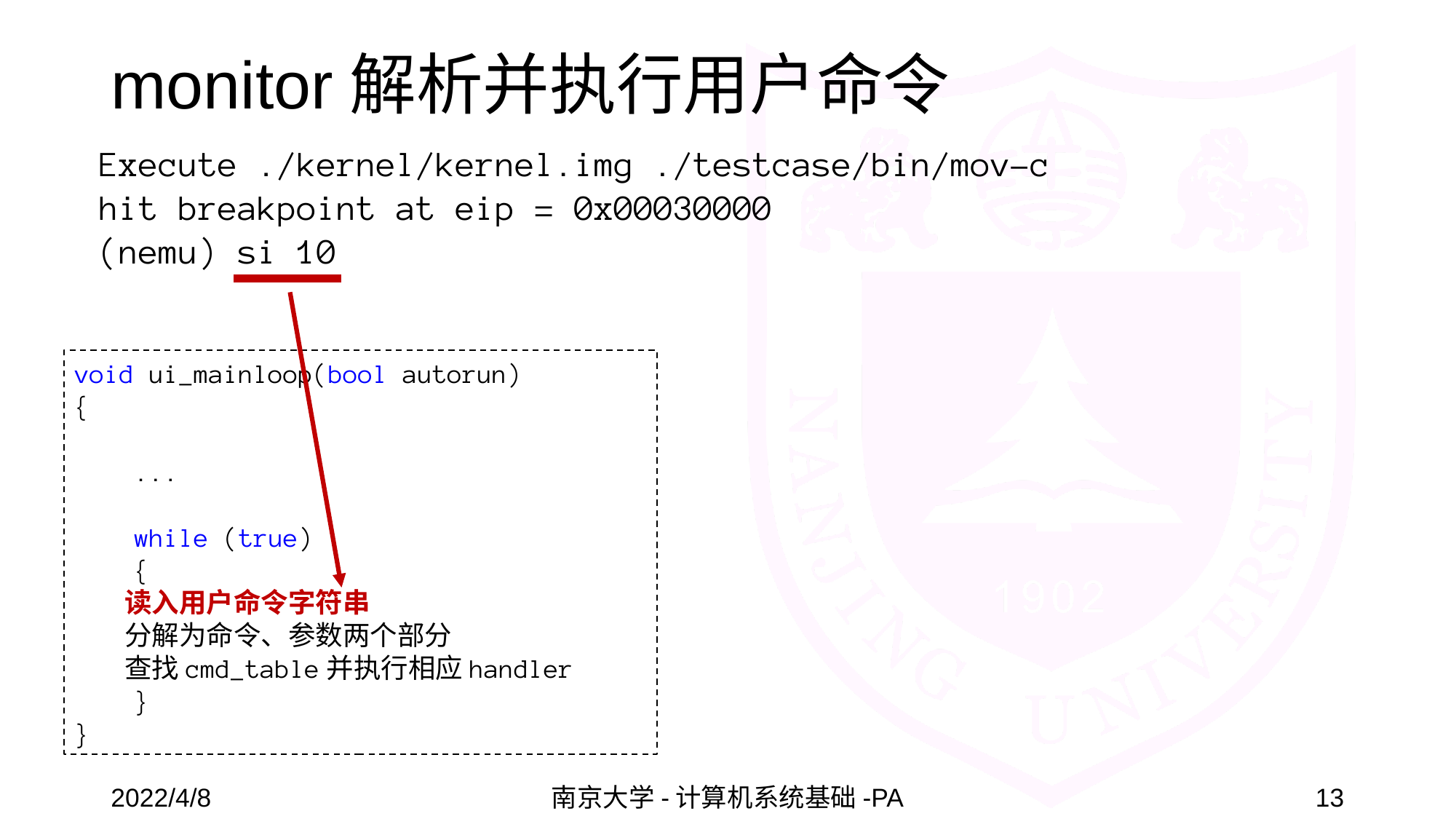

# monitor解析并执行用户命令
Execute ./kernel/kernel.img ./testcase/bin/mov-c
hit breakpoint at eip = 0x00030000
(nemu) si 10
void ui_mainloop(bool autorun)
{
    ...
    while (true)
    {
       读入用户命令字符串
       分解为命令、参数两个部分
       查找cmd_table并执行相应handler
    }
}
2022/4/8
南京大学-计算机系统基础-PA
13